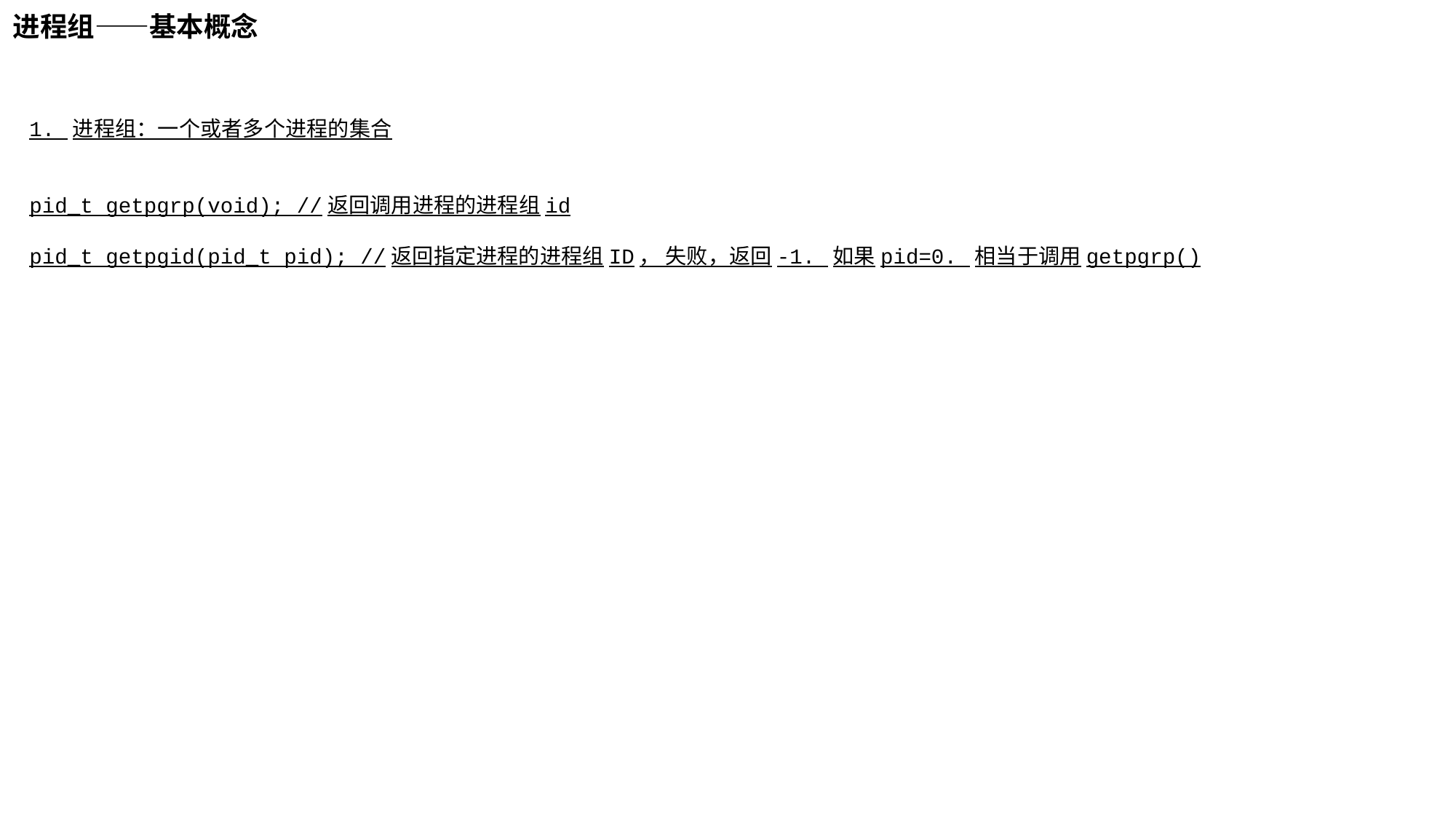

进程组——基本概念
1. 进程组：一个或者多个进程的集合

pid_t getpgrp(void); //返回调用进程的进程组id

pid_t getpgid(pid_t pid); //返回指定进程的进程组ID， 失败，返回-1. 如果pid=0. 相当于调用getpgrp()